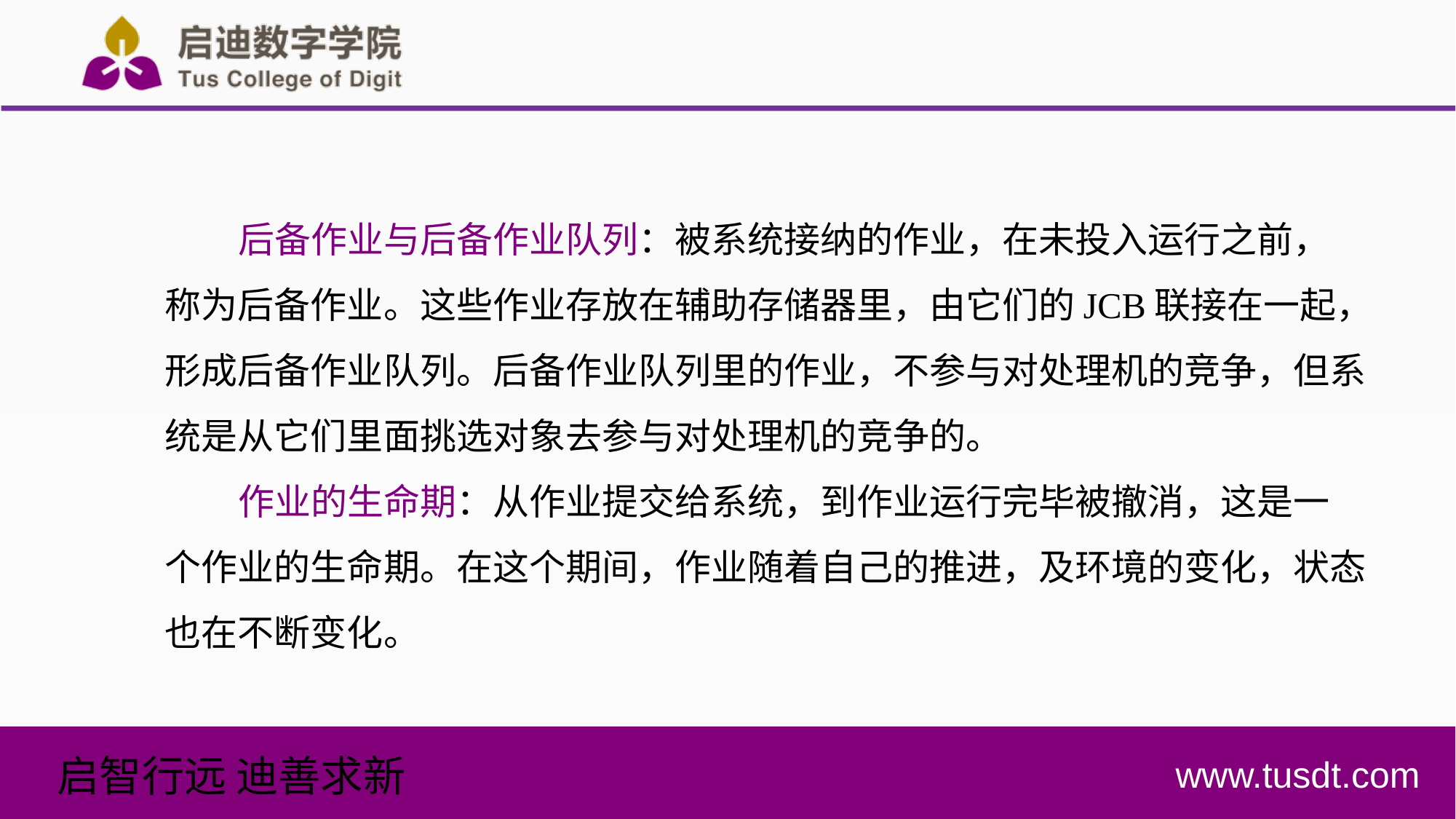

后备作业与后备作业队列：被系统接纳的作业，在未投入运行之前，称为后备作业。这些作业存放在辅助存储器里，由它们的JCB联接在一起，形成后备作业队列。后备作业队列里的作业，不参与对处理机的竞争，但系统是从它们里面挑选对象去参与对处理机的竞争的。
作业的生命期：从作业提交给系统，到作业运行完毕被撤消，这是一个作业的生命期。在这个期间，作业随着自己的推进，及环境的变化，状态也在不断变化。